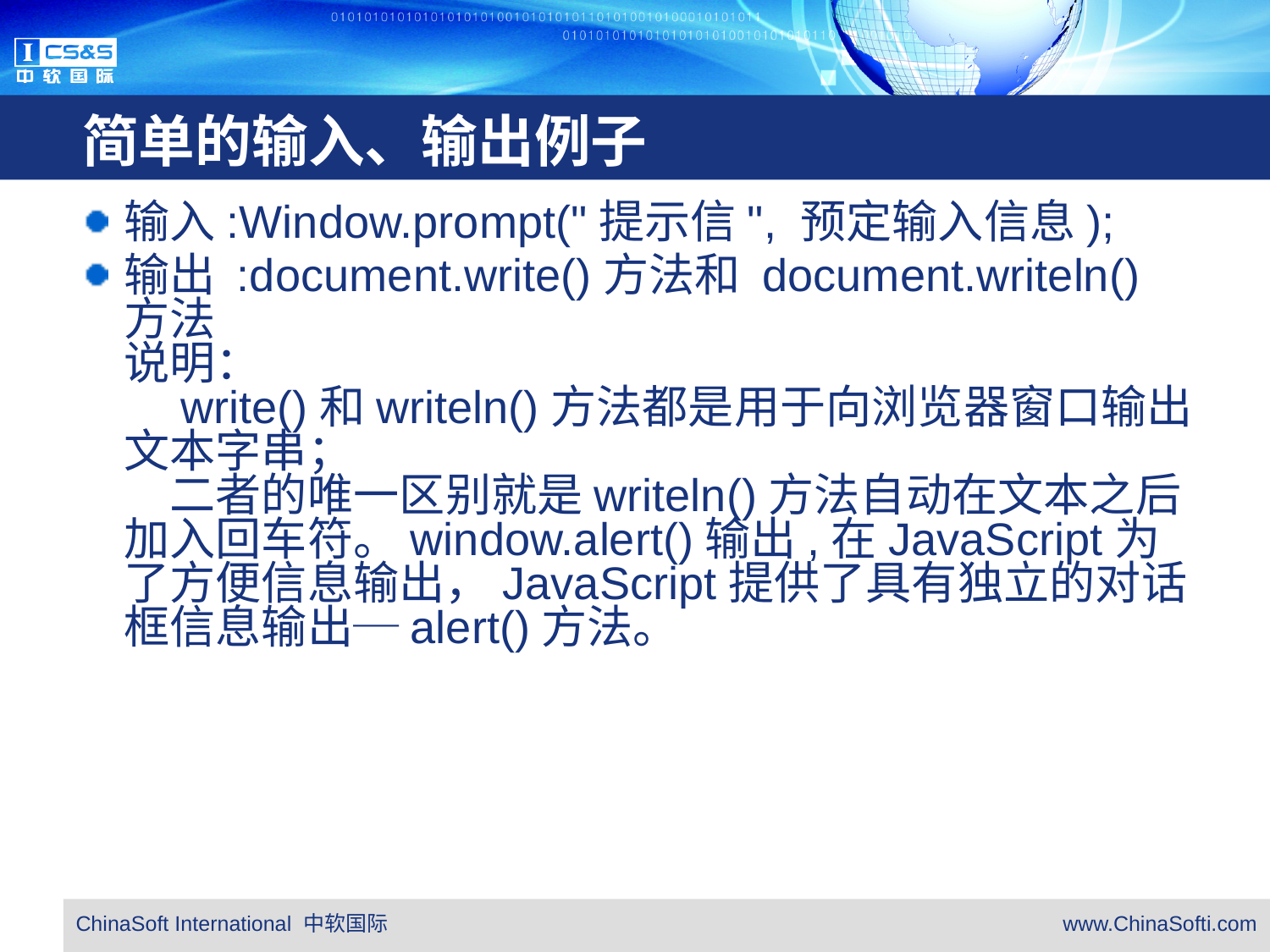

# 简单的输入、输出例子
输入:Window.prompt("提示信", 预定输入信息);
输出 :document.write()方法和 document.writeln()方法
说明：
　write()和writeln()方法都是用于向浏览器窗口输出文本字串；
　二者的唯一区别就是writeln()方法自动在文本之后加入回车符。window.alert()输出,在JavaScript为了方便信息输出，JavaScript提供了具有独立的对话框信息输出─alert()方法。